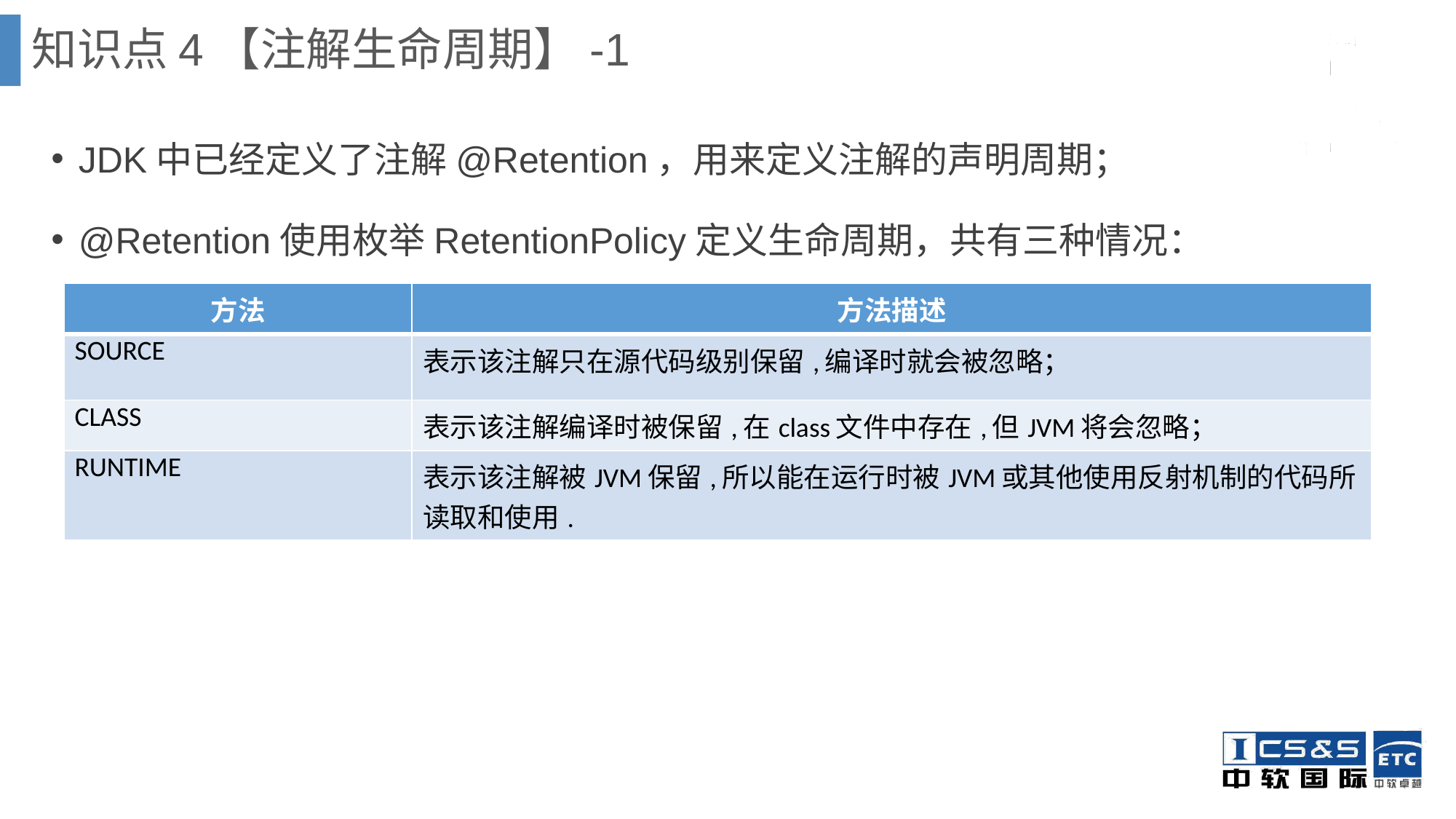

知识点4【注解生命周期】-1
JDK中已经定义了注解@Retention，用来定义注解的声明周期；
@Retention使用枚举RetentionPolicy定义生命周期，共有三种情况：
| 方法 | 方法描述 |
| --- | --- |
| SOURCE | 表示该注解只在源代码级别保留,编译时就会被忽略； |
| CLASS | 表示该注解编译时被保留,在class文件中存在,但JVM将会忽略； |
| RUNTIME | 表示该注解被JVM保留,所以能在运行时被JVM或其他使用反射机制的代码所读取和使用. |